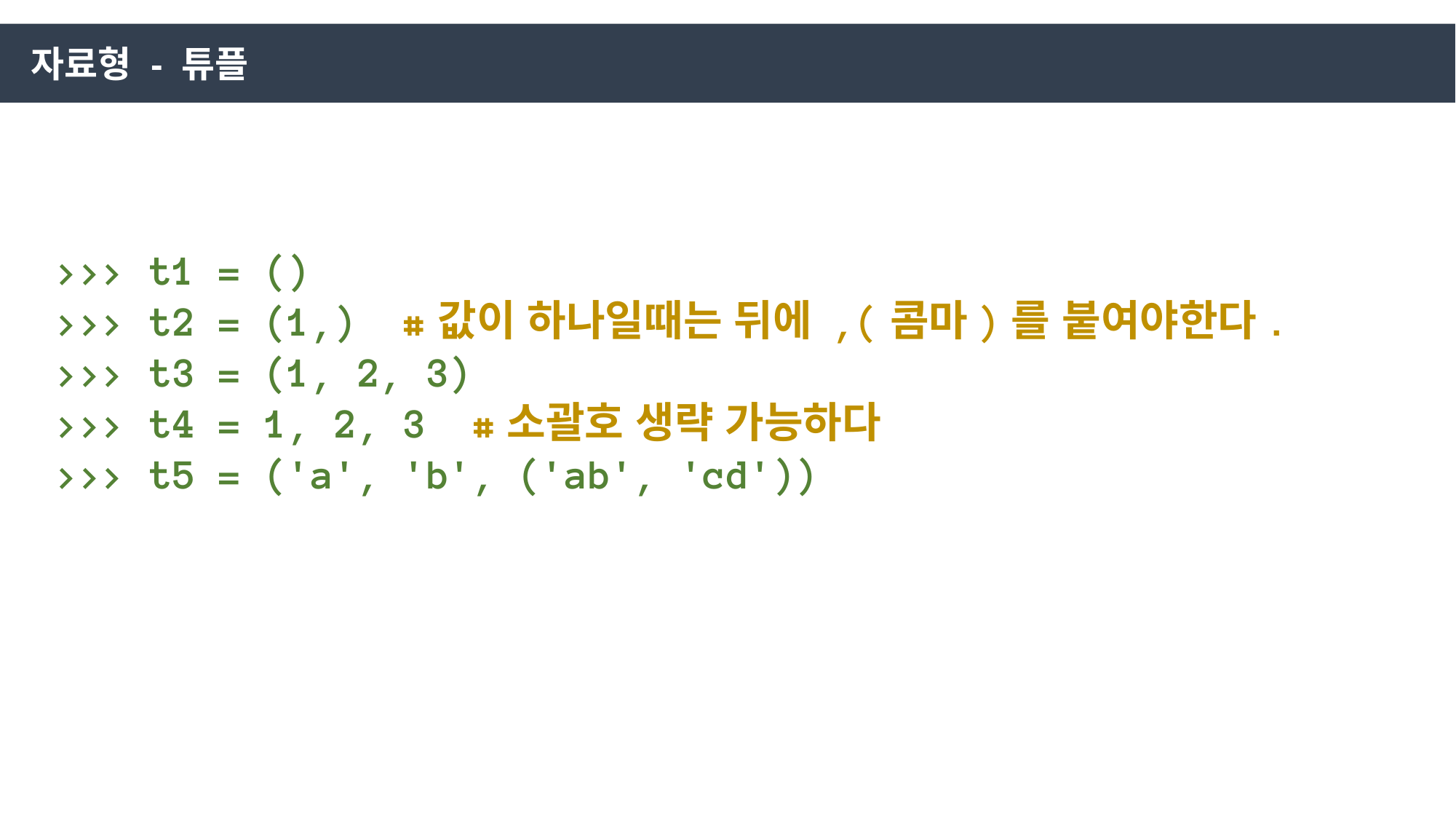

자료형 - 튜플
>>> t1 = ()
>>> t2 = (1,)  #값이 하나일때는 뒤에 ,(콤마)를 붙여야한다.
>>> t3 = (1, 2, 3)
>>> t4 = 1, 2, 3  #소괄호 생략 가능하다
>>> t5 = ('a', 'b', ('ab', 'cd'))